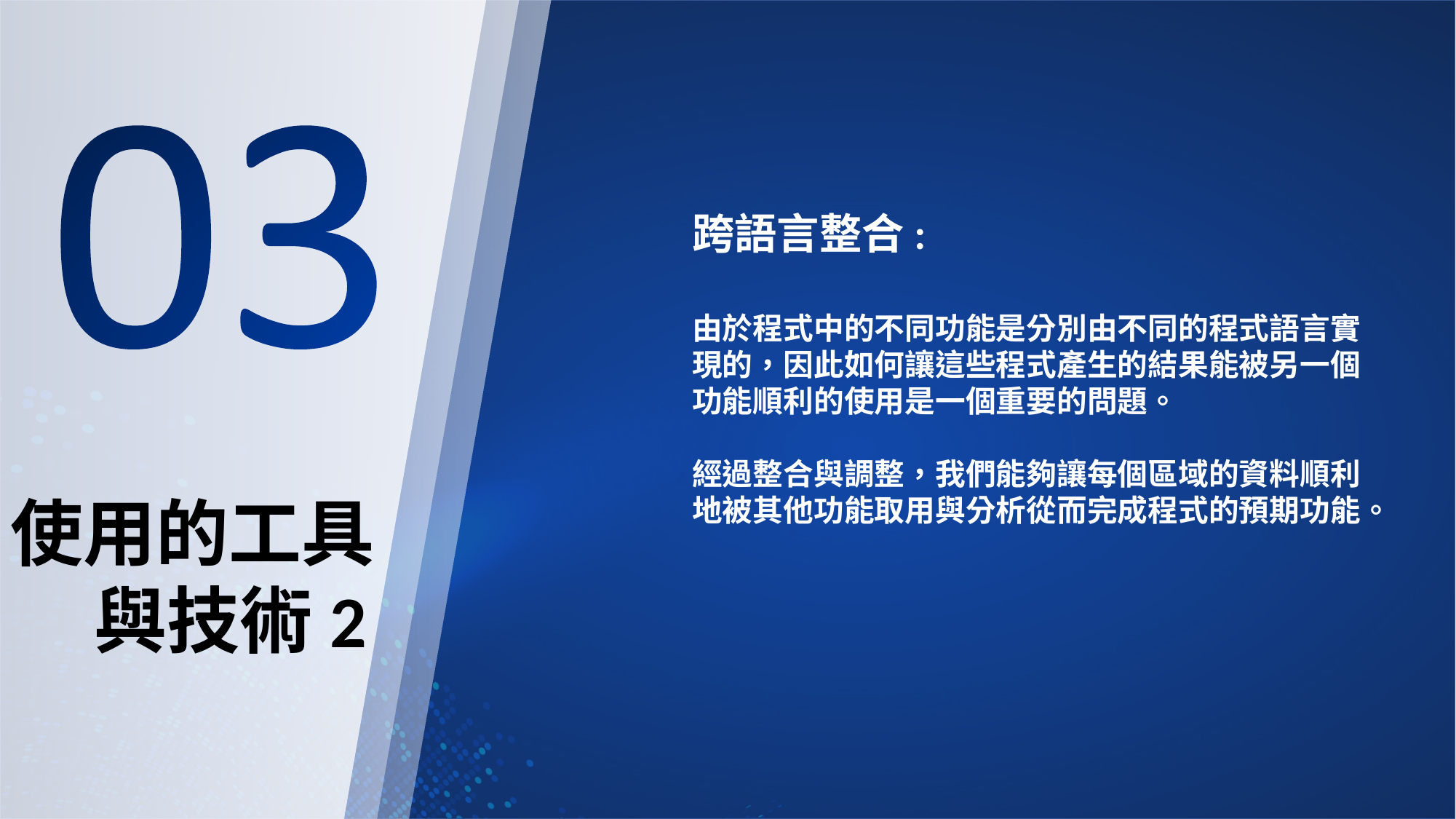

跨語言整合:

由於程式中的不同功能是分別由不同的程式語言實現的，因此如何讓這些程式產生的結果能被另一個功能順利的使用是一個重要的問題。

經過整合與調整，我們能夠讓每個區域的資料順利地被其他功能取用與分析從而完成程式的預期功能。
使用的工具
    與技術2